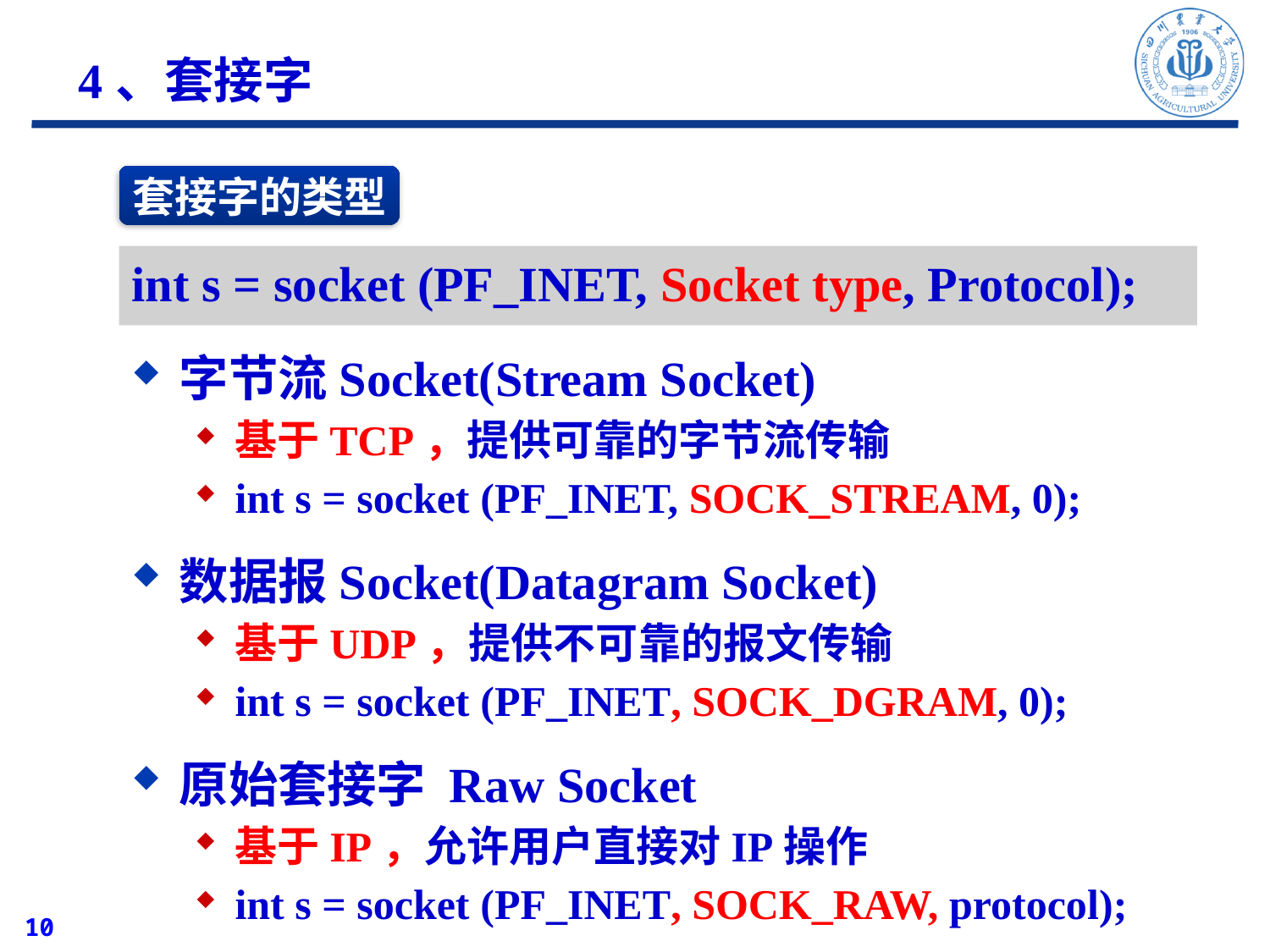

4、套接字
套接字的类型
int s = socket (PF_INET, Socket type, Protocol);
字节流Socket(Stream Socket)
基于TCP，提供可靠的字节流传输
int s = socket (PF_INET, SOCK_STREAM, 0);
数据报Socket(Datagram Socket)
基于UDP，提供不可靠的报文传输
int s = socket (PF_INET, SOCK_DGRAM, 0);
原始套接字 Raw Socket
基于IP，允许用户直接对IP操作
int s = socket (PF_INET, SOCK_RAW, protocol);